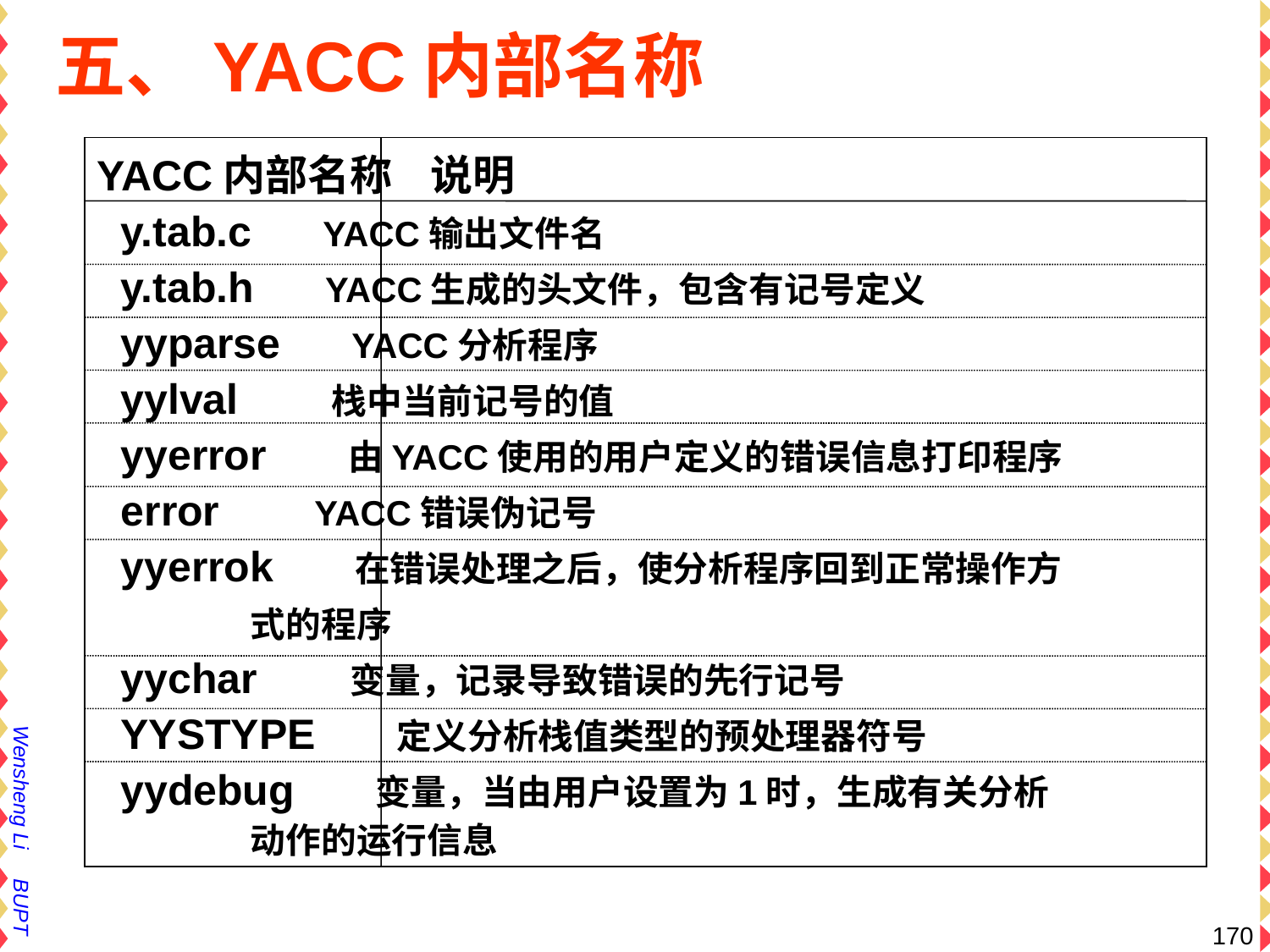

# 五、YACC内部名称
YACC内部名称    说明
  y.tab.c      YACC输出文件名
  y.tab.h      YACC生成的头文件，包含有记号定义
  yyparse      YACC分析程序
  yylval       栈中当前记号的值
  yyerror      由YACC使用的用户定义的错误信息打印程序
  error        YACC错误伪记号
  yyerrok      在错误处理之后，使分析程序回到正常操作方
                  式的程序
  yychar       变量，记录导致错误的先行记号
  YYSTYPE      定义分析栈值类型的预处理器符号
  yydebug      变量，当由用户设置为1时，生成有关分析
                  动作的运行信息

170